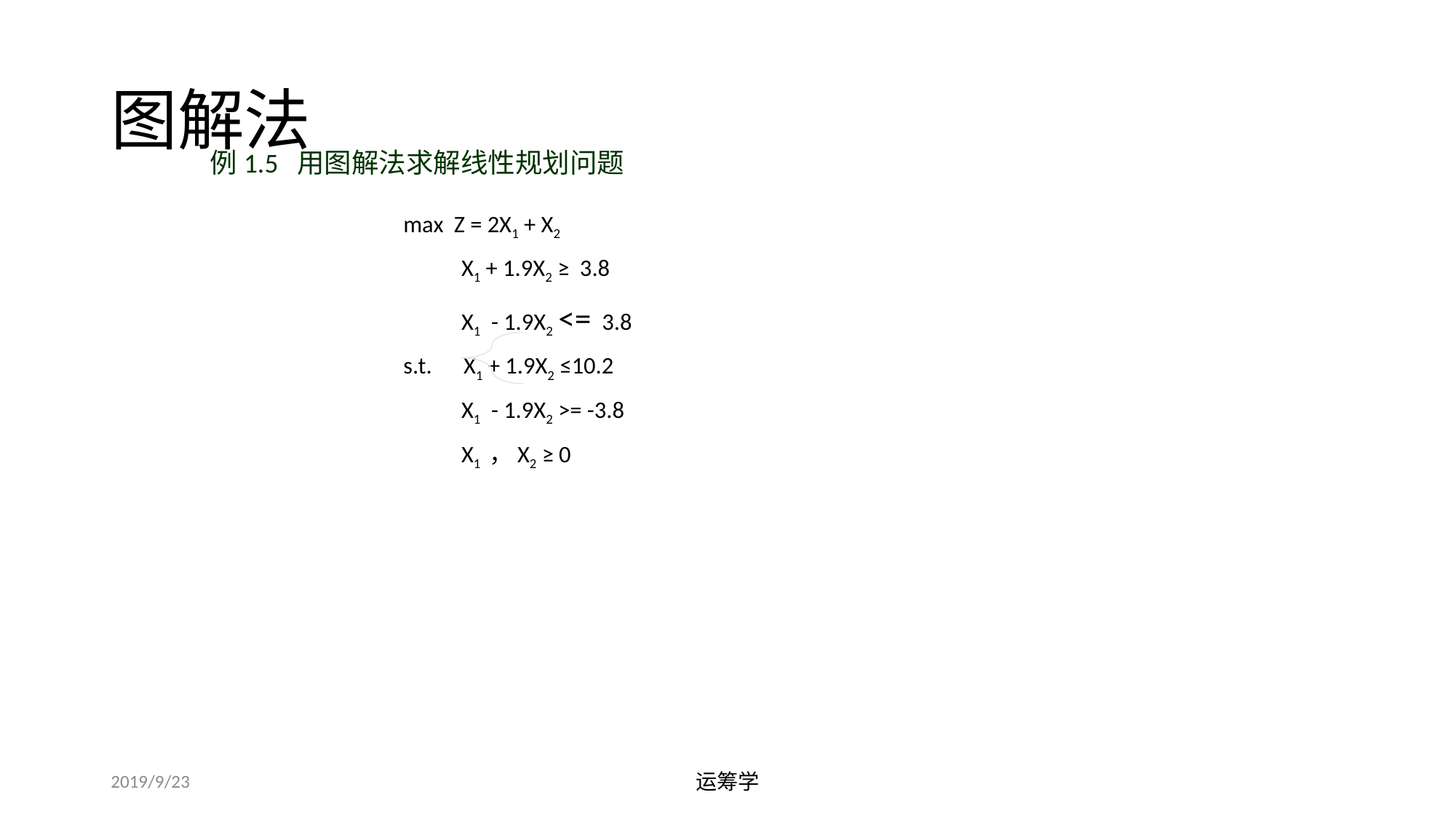

# 图解法
例1.5  用图解法求解线性规划问题
max  Z = 2X1 + X2
           X1 + 1.9X2 ≥  3.8
           X1  - 1.9X2 <=  3.8
s.t.      X1 + 1.9X2 ≤10.2
           X1  - 1.9X2 >= -3.8
           X1  ，X2 ≥ 0

2019/9/23
运筹学